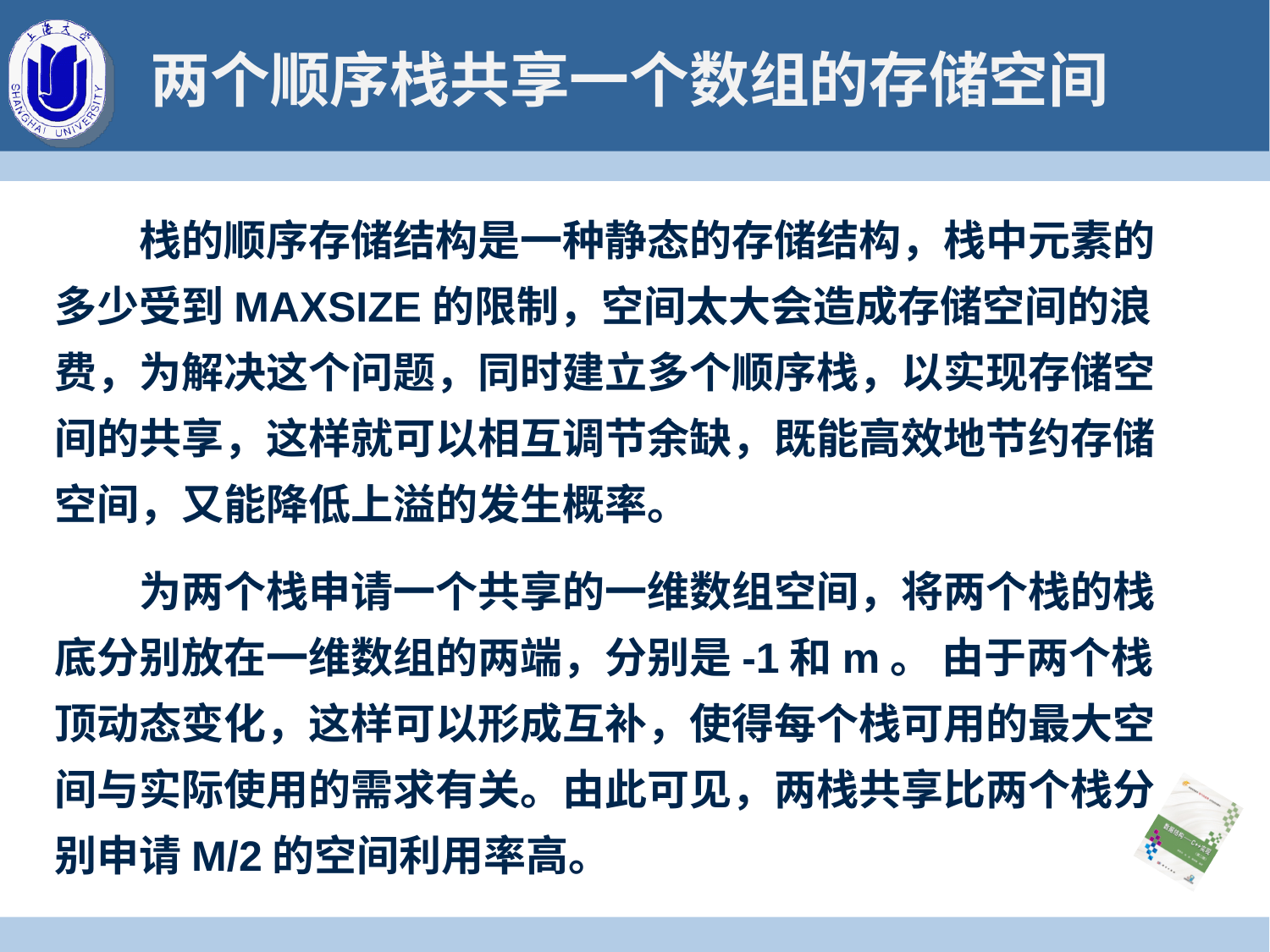

# 两个顺序栈共享一个数组的存储空间
　　栈的顺序存储结构是一种静态的存储结构，栈中元素的多少受到MAXSIZE的限制，空间太大会造成存储空间的浪费，为解决这个问题，同时建立多个顺序栈，以实现存储空间的共享，这样就可以相互调节余缺，既能高效地节约存储空间，又能降低上溢的发生概率。
　　为两个栈申请一个共享的一维数组空间，将两个栈的栈底分别放在一维数组的两端，分别是-1和m。 由于两个栈顶动态变化，这样可以形成互补，使得每个栈可用的最大空间与实际使用的需求有关。由此可见，两栈共享比两个栈分别申请M/2的空间利用率高。